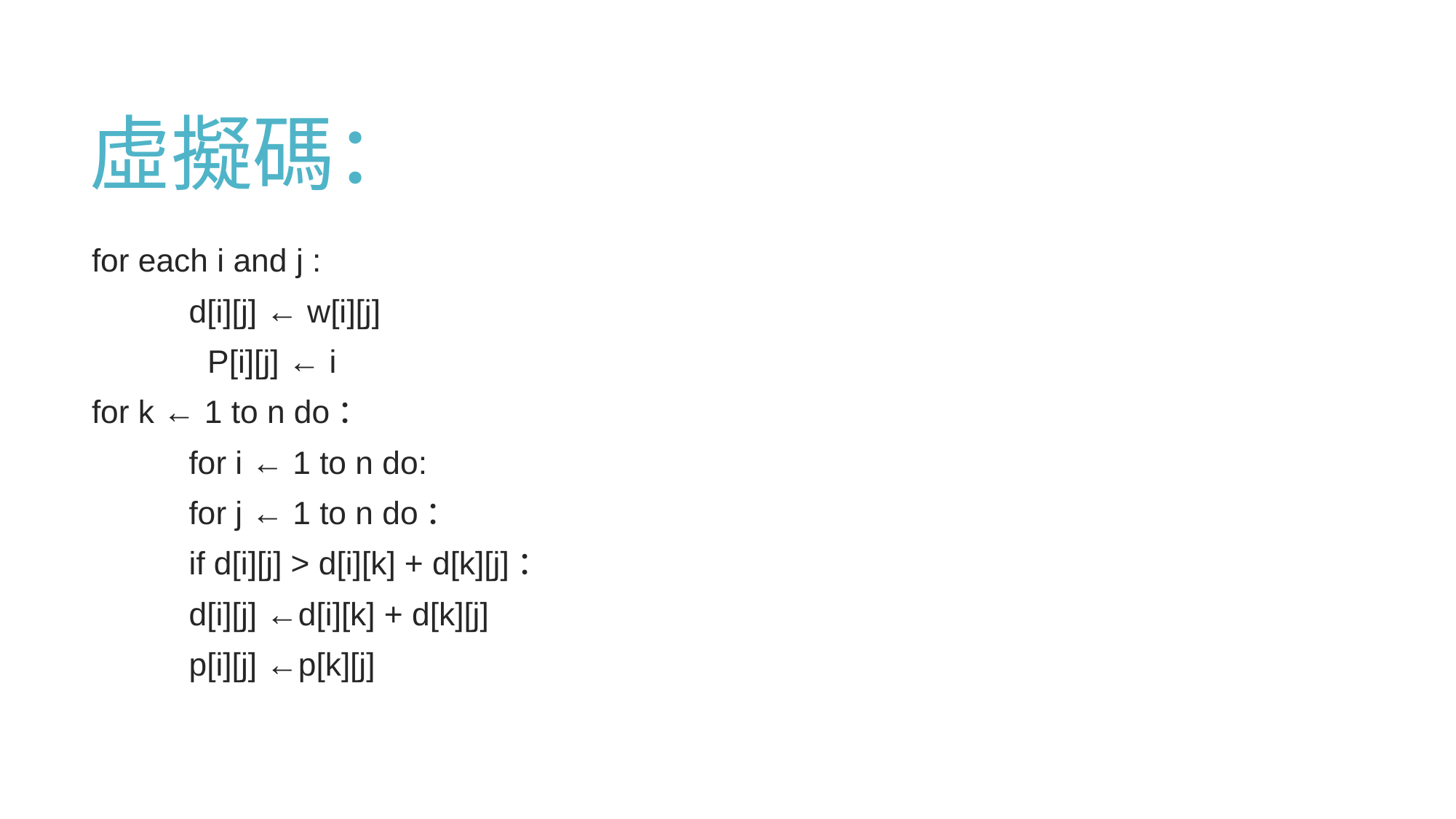

# 虛擬碼：
for each i and j :
	d[i][j] ← w[i][j]
             P[i][j] ← i
for k ← 1 to n do：
	for i ← 1 to n do:
		for j ← 1 to n do：
			if d[i][j] > d[i][k] + d[k][j]：
				d[i][j] ←d[i][k] + d[k][j]
				p[i][j] ←p[k][j]